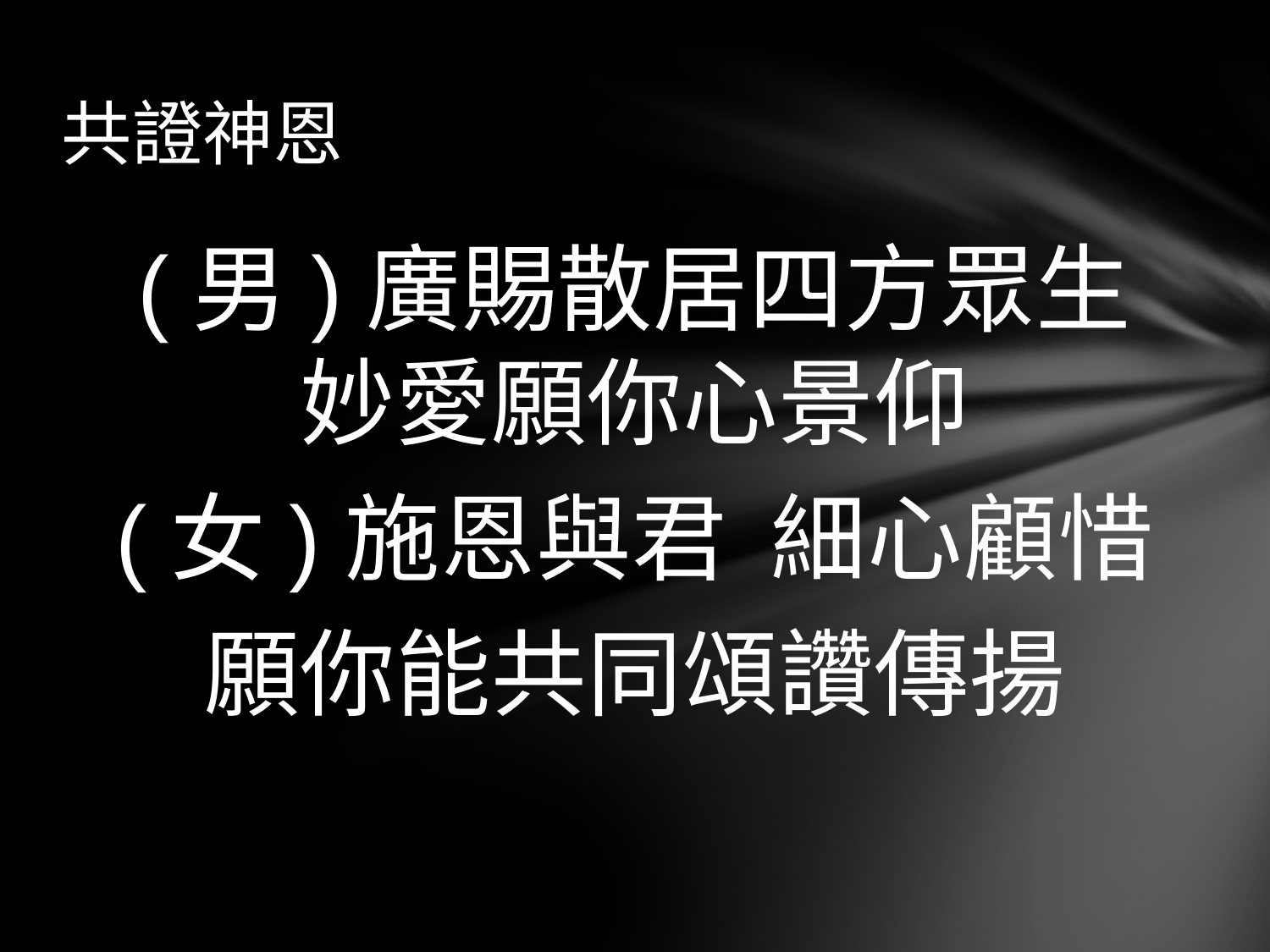

# 共證神恩
(男)廣賜散居四方眾生
妙愛願你心景仰
(女)施恩與君  細心顧惜
願你能共同頌讚傳揚